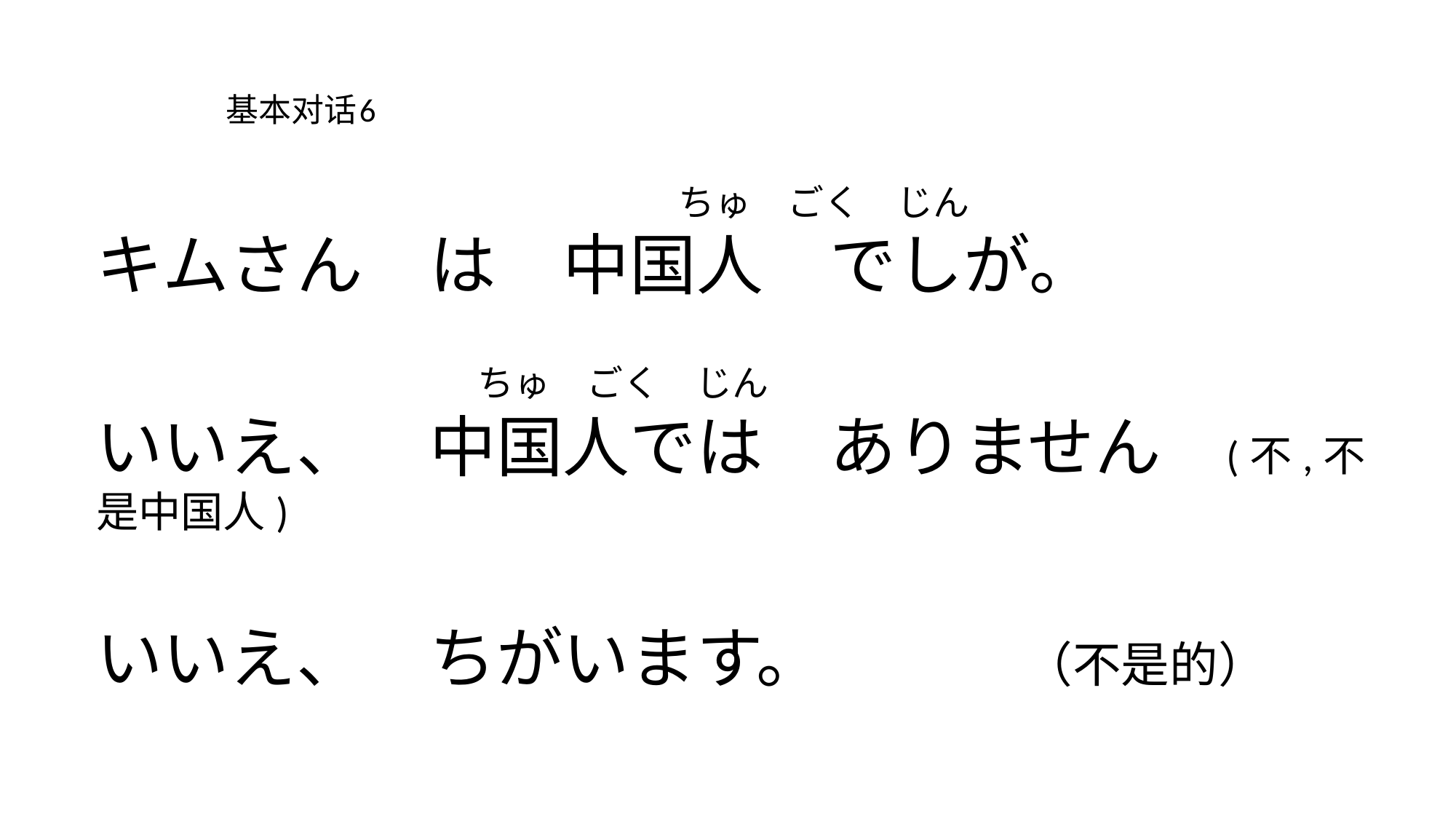

# 基本对话6
　　　　　　　　　　　　　　　　ちゅ　ごく　じん
キムさん　は　中国人　でしが。

　　　　　　　　　ちゅ　ごく　じん
いいえ、　中国人では　ありません    (不,不是中国人)

いいえ、　ちがいます。　　　（不是的）